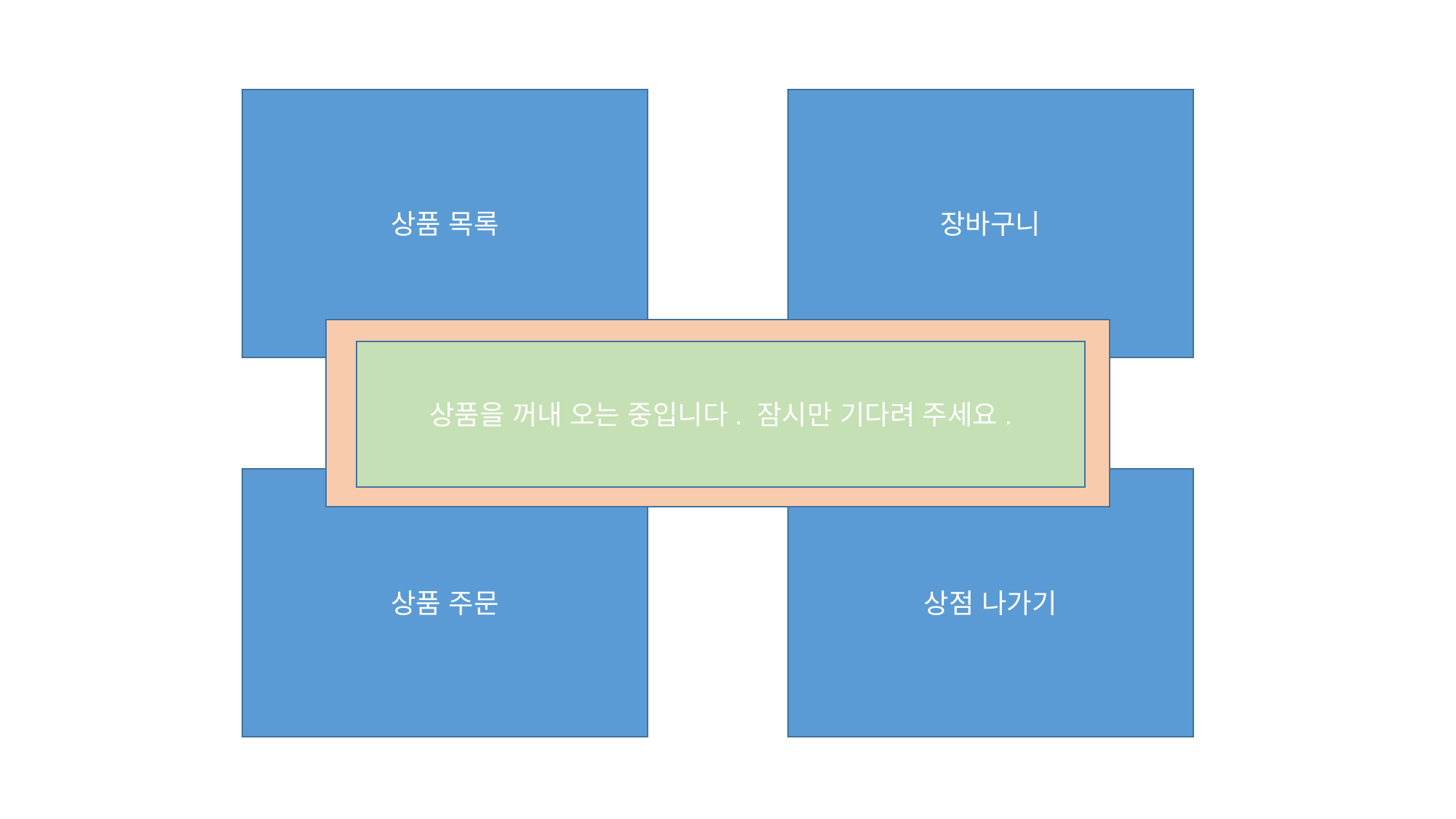

상품 목록
장바구니

상품을 꺼내 오는 중입니다. 잠시만 기다려 주세요.
상품 주문
상점 나가기